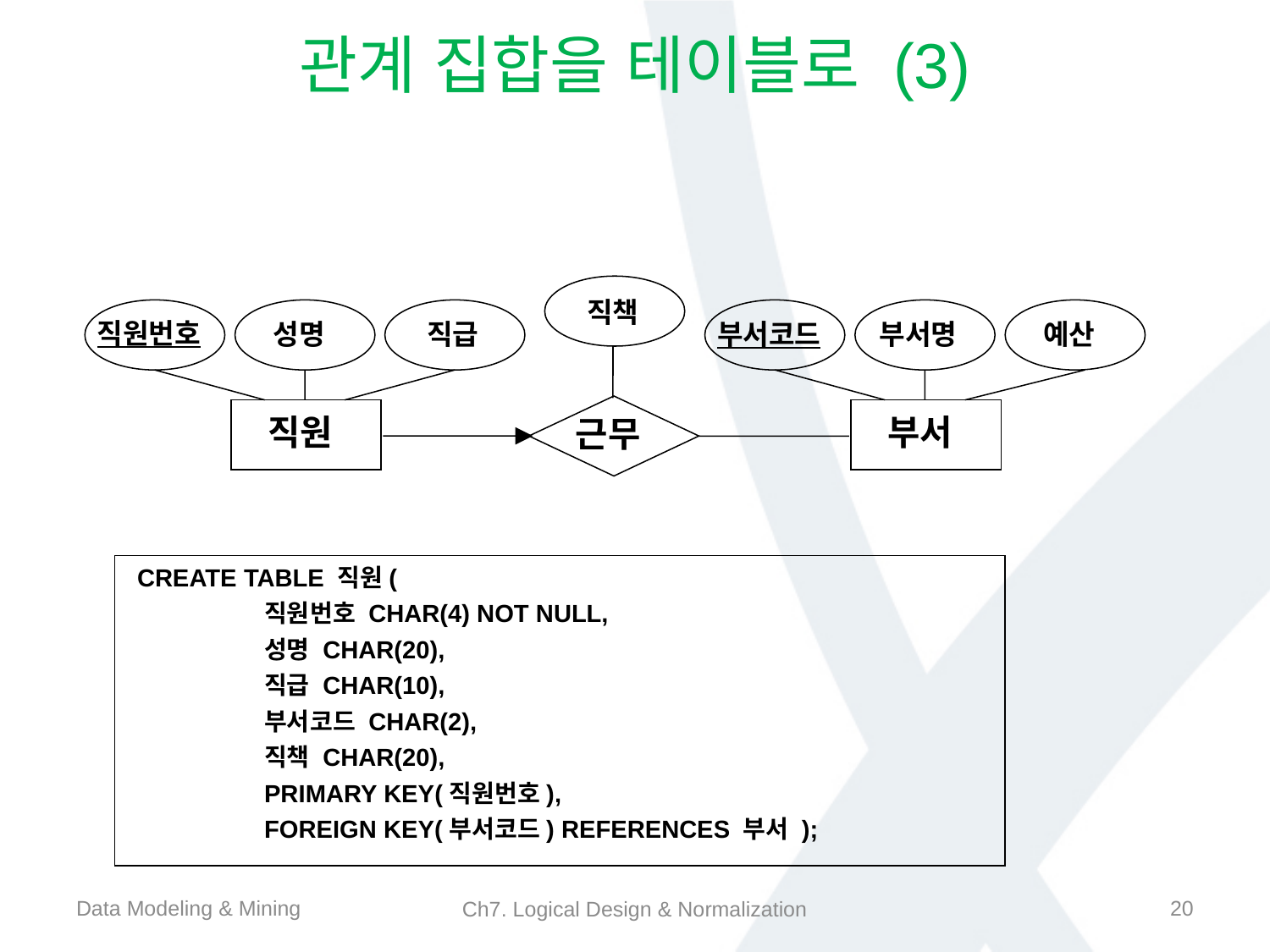

# 관계 집합을 테이블로 (3)

직책

직원번호
성명
부서코드
부서명
예산
직급

직원
부서
근무

CREATE TABLE 직원(
	직원번호 CHAR(4) NOT NULL,
	성명 CHAR(20),
	직급 CHAR(10),
	부서코드 CHAR(2),
	직책 CHAR(20),
	PRIMARY KEY(직원번호),
	FOREIGN KEY(부서코드) REFERENCES 부서 );
Data Modeling & Mining
20
Ch7. Logical Design & Normalization